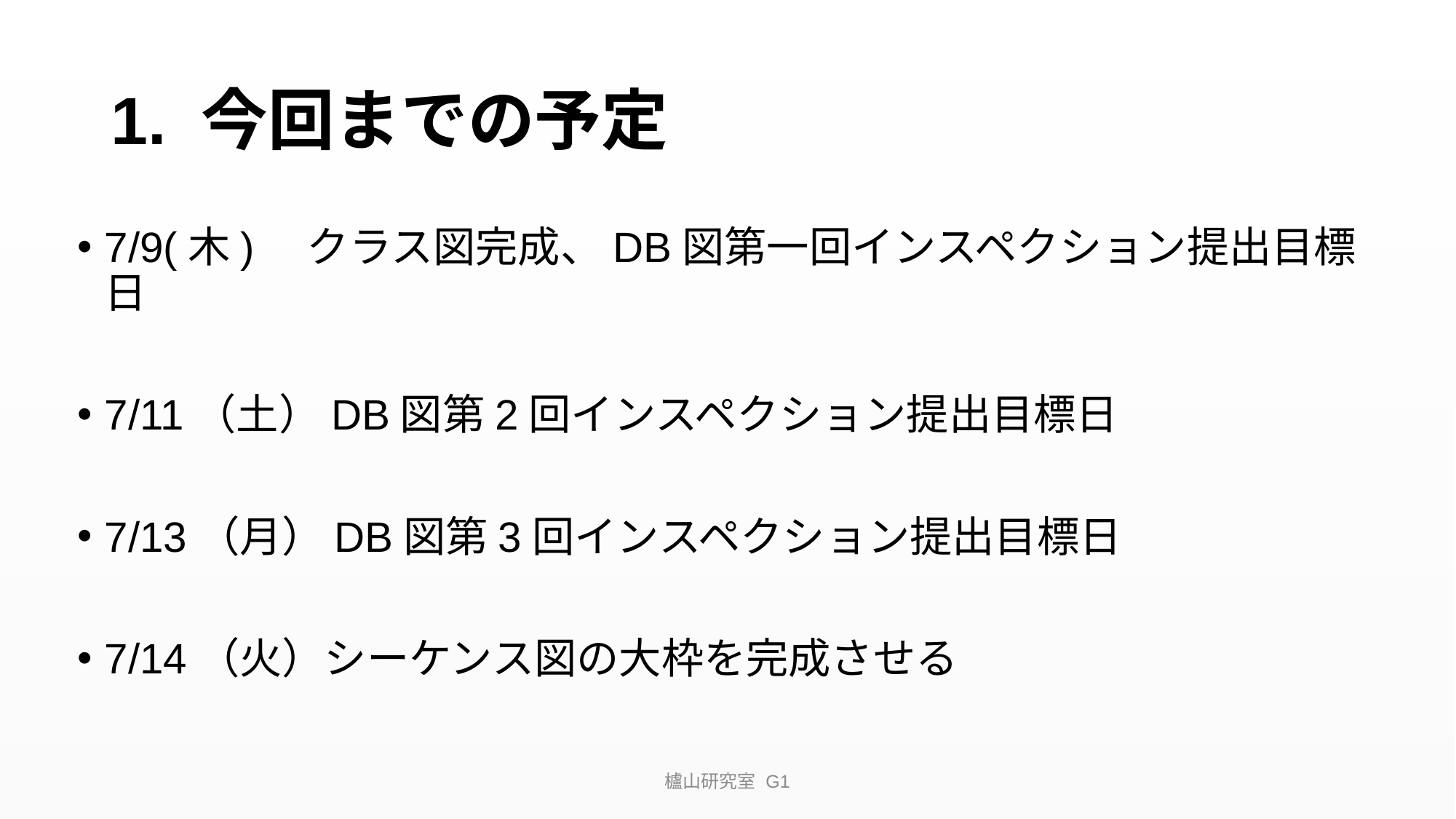

# 1. 今回までの予定
7/9(木)　クラス図完成、DB図第一回インスペクション提出目標日

7/11（土）DB図第2回インスペクション提出目標日

7/13（月）DB図第3回インスペクション提出目標日

7/14（火）シーケンス図の大枠を完成させる

櫨山研究室 G1